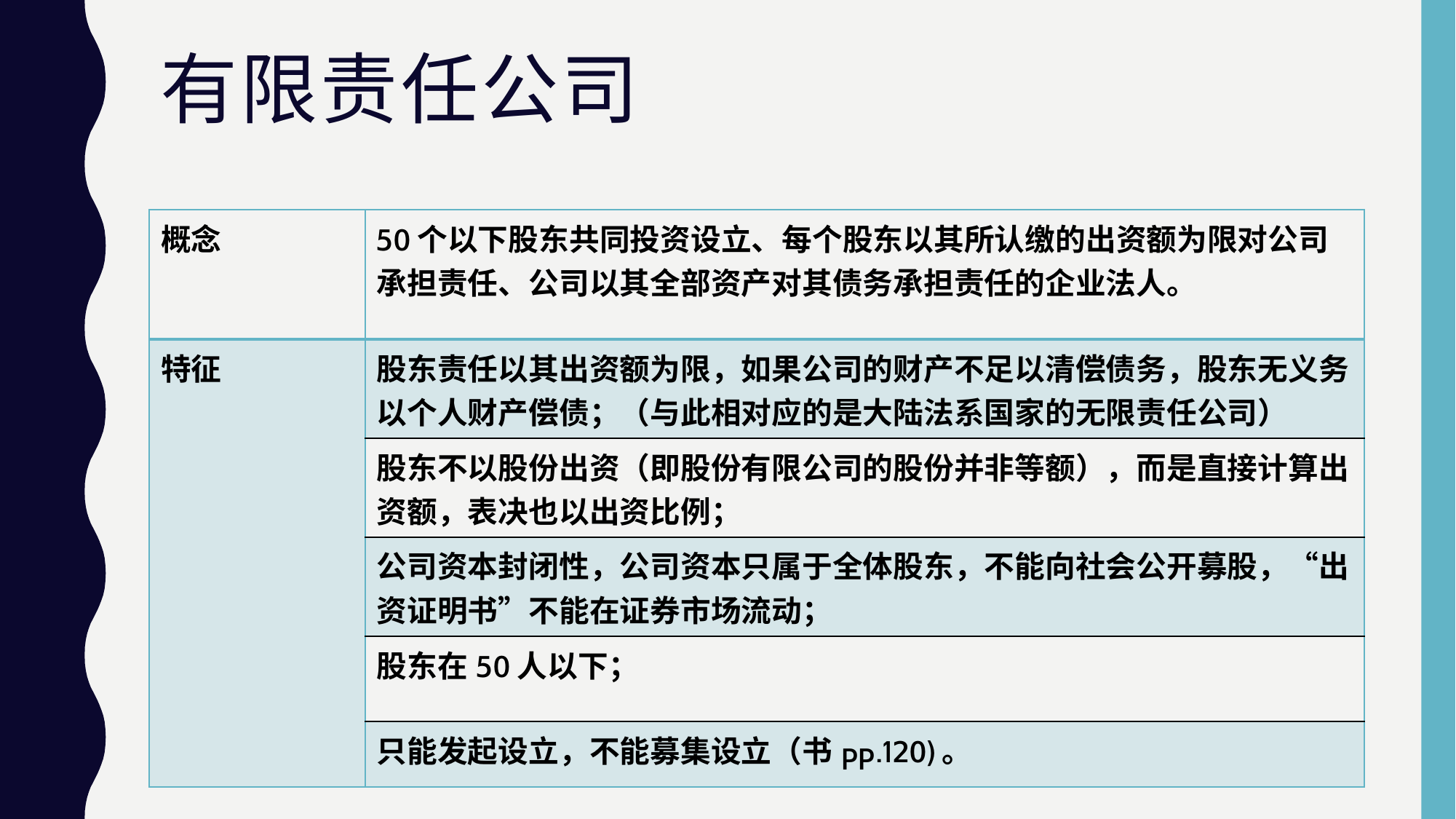

# 有限责任公司
| 概念 | 50个以下股东共同投资设立、每个股东以其所认缴的出资额为限对公司承担责任、公司以其全部资产对其债务承担责任的企业法人。 |
| --- | --- |
| 特征 | 股东责任以其出资额为限，如果公司的财产不足以清偿债务，股东无义务以个人财产偿债；（与此相对应的是大陆法系国家的无限责任公司） |
|  | 股东不以股份出资（即股份有限公司的股份并非等额），而是直接计算出资额，表决也以出资比例； |
|  | 公司资本封闭性，公司资本只属于全体股东，不能向社会公开募股，“出资证明书”不能在证券市场流动； |
|  | 股东在50人以下； |
|  | 只能发起设立，不能募集设立（书pp.120)。 |